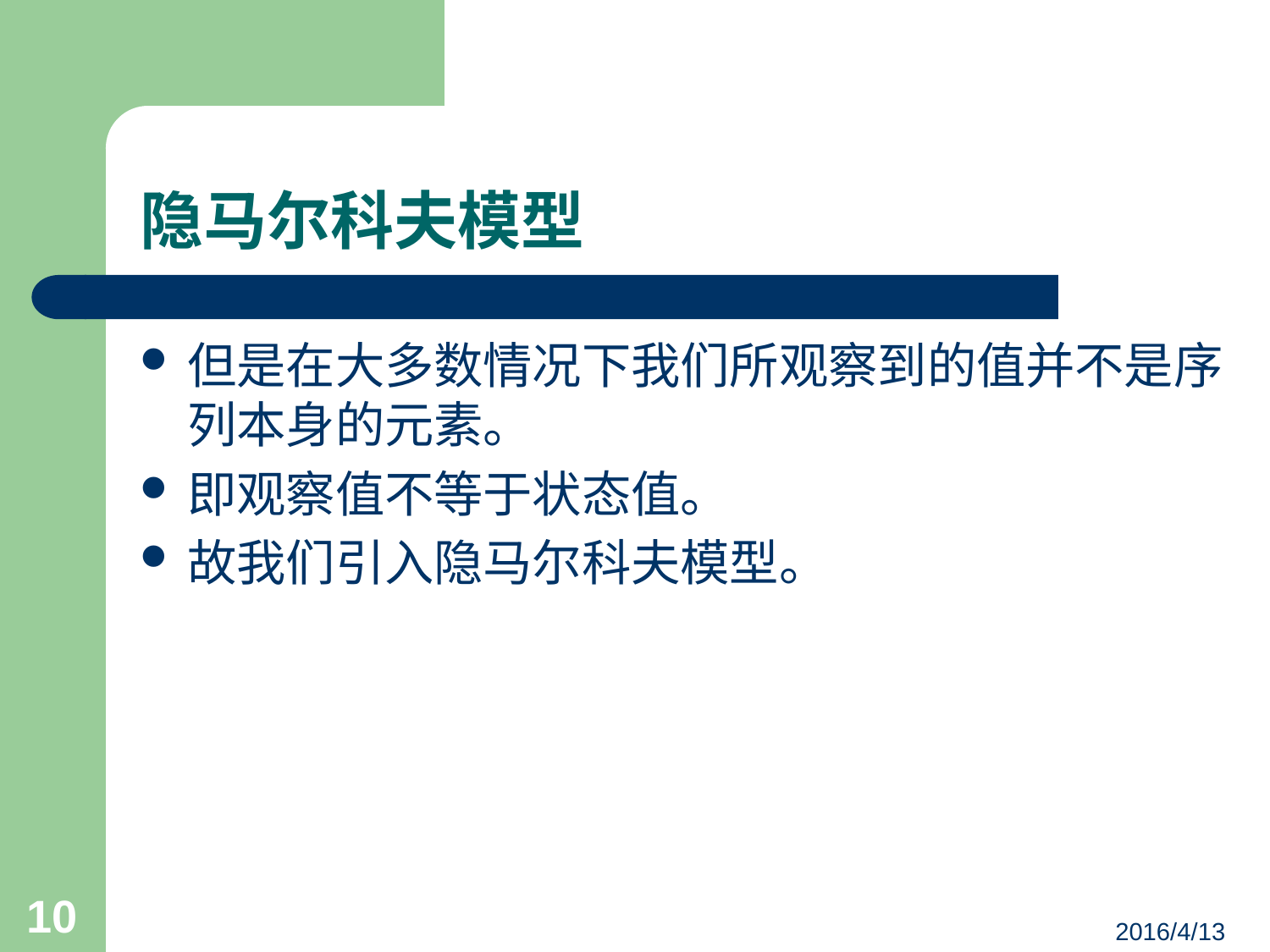

# 隐马尔科夫模型
但是在大多数情况下我们所观察到的值并不是序列本身的元素。
即观察值不等于状态值。
故我们引入隐马尔科夫模型。
10
2016/4/13